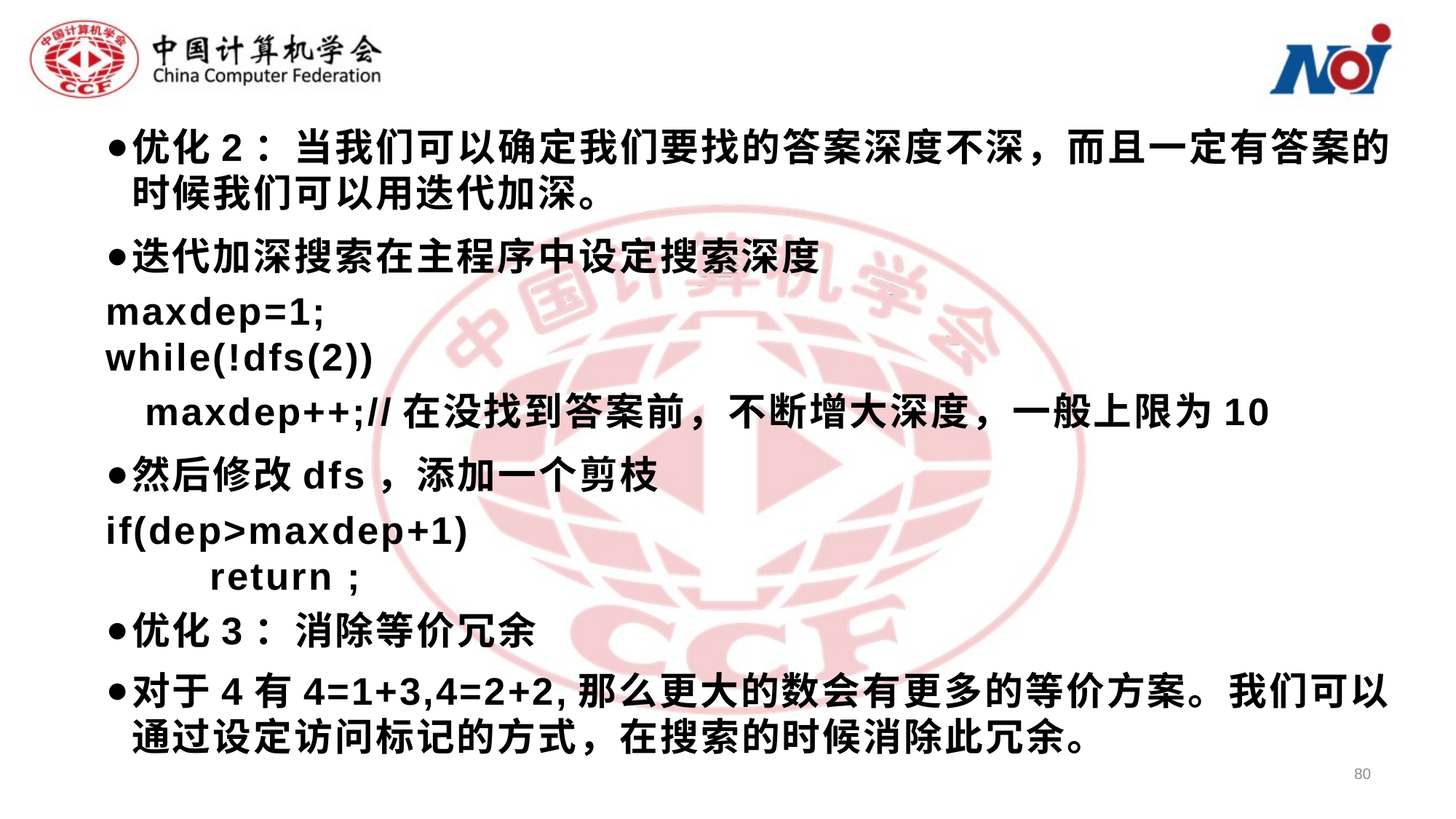

优化2：当我们可以确定我们要找的答案深度不深，而且一定有答案的时候我们可以用迭代加深。
迭代加深搜索在主程序中设定搜索深度
maxdep=1;
while(!dfs(2))
   maxdep++;//在没找到答案前，不断增大深度，一般上限为10
然后修改dfs，添加一个剪枝
if(dep>maxdep+1)
        return ;
优化3：消除等价冗余
对于4有4=1+3,4=2+2,那么更大的数会有更多的等价方案。我们可以通过设定访问标记的方式，在搜索的时候消除此冗余。

80